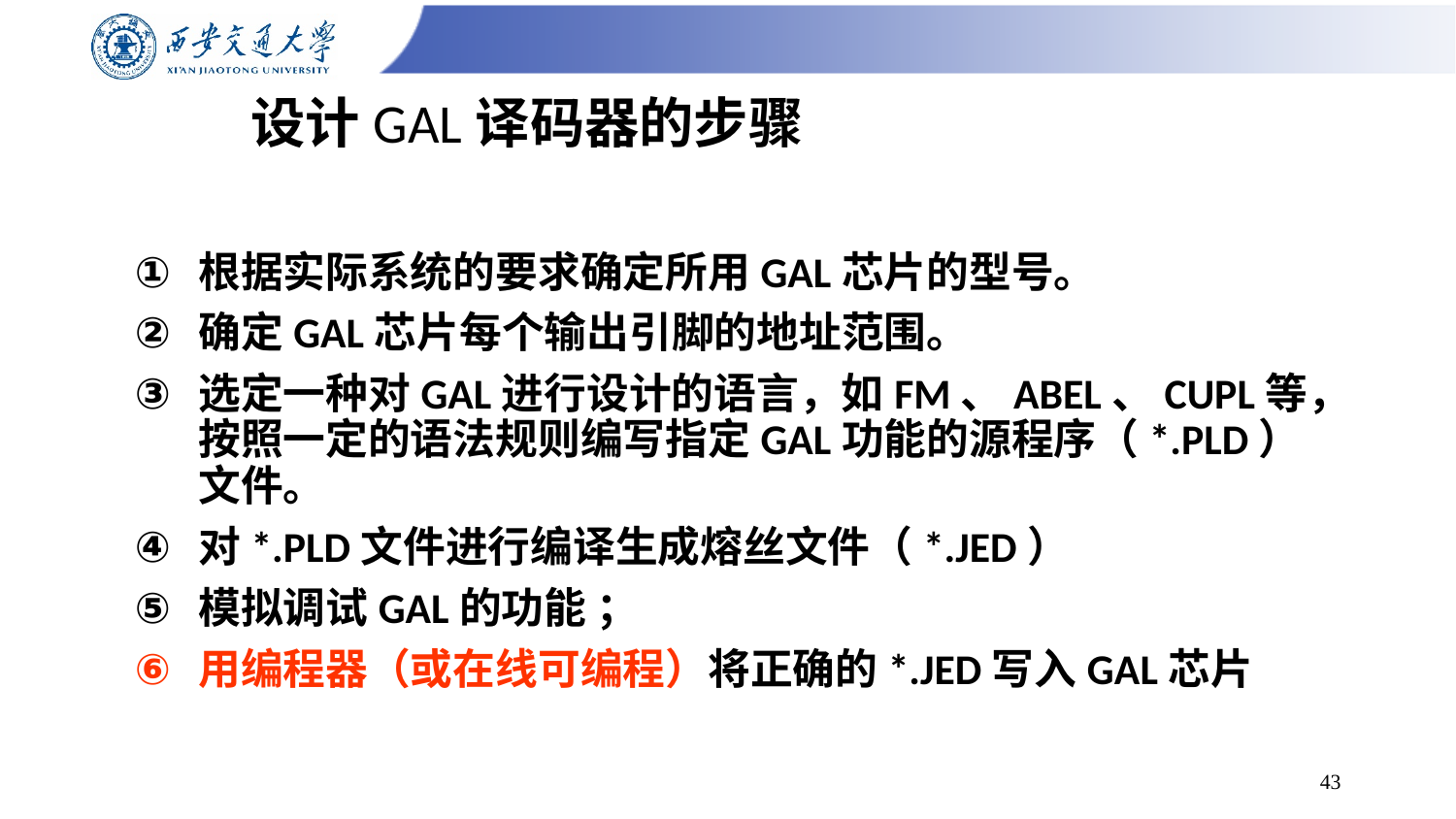

# 设计GAL译码器的步骤
根据实际系统的要求确定所用GAL芯片的型号。
确定GAL芯片每个输出引脚的地址范围。
选定一种对GAL进行设计的语言，如FM、ABEL、CUPL等，按照一定的语法规则编写指定GAL功能的源程序（*.PLD）文件。
对*.PLD文件进行编译生成熔丝文件（*.JED）
模拟调试GAL的功能 ；
用编程器（或在线可编程）将正确的*.JED写入GAL芯片
43